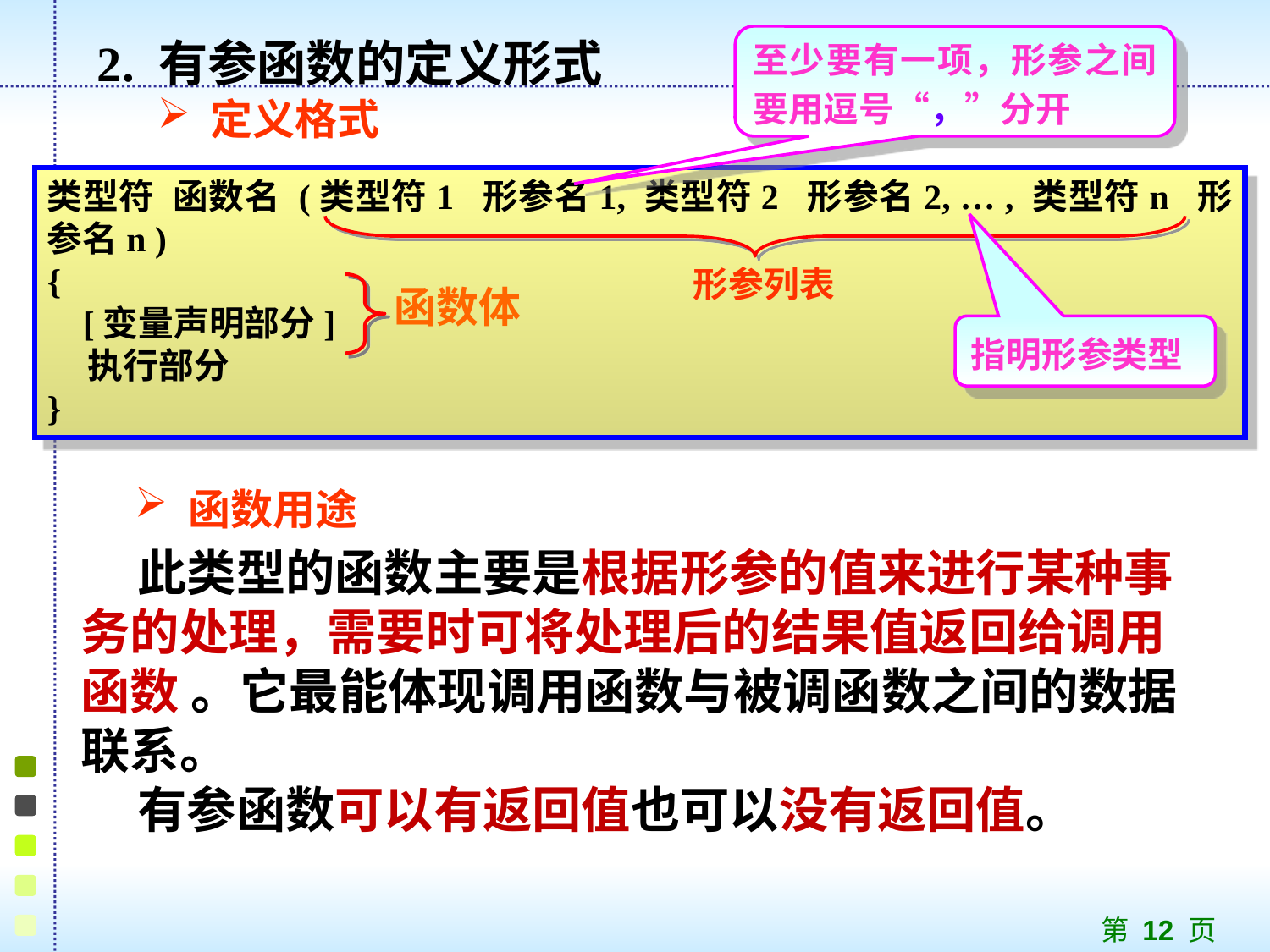

2. 有参函数的定义形式
至少要有一项，形参之间要用逗号“，”分开
 定义格式
类型符  函数名 (类型符1  形参名1, 类型符2  形参名2, … , 类型符n  形参名n )
{
    [变量声明部分]
    执行部分
}

形参列表

函数体
指明形参类型
 函数用途
    此类型的函数主要是根据形参的值来进行某种事务的处理，需要时可将处理后的结果值返回给调用函数 。它最能体现调用函数与被调函数之间的数据联系。
    有参函数可以有返回值也可以没有返回值。
   第 12 页